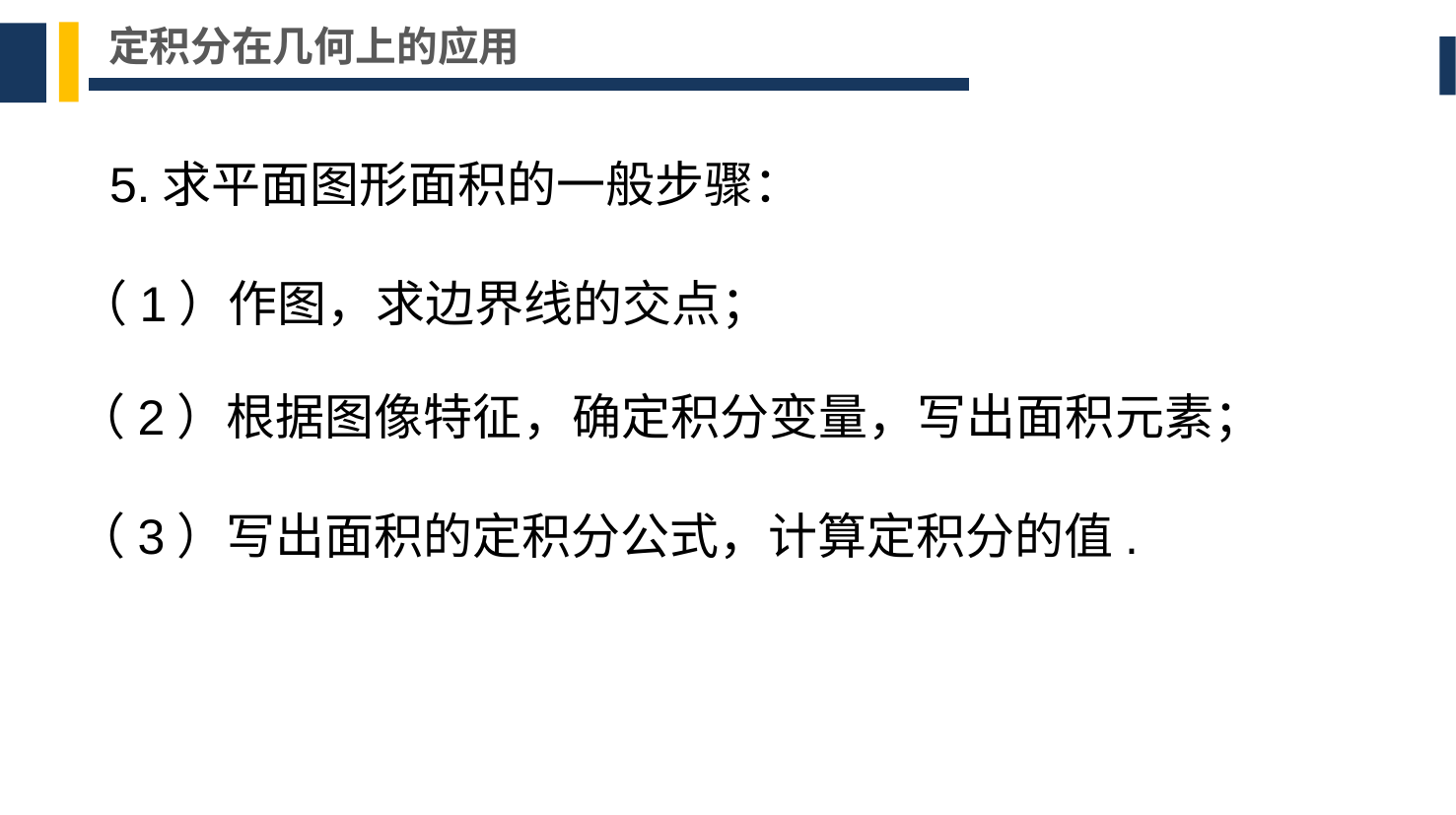

定积分在几何上的应用
5.求平面图形面积的一般步骤：
（1）作图，求边界线的交点；

（2）根据图像特征，确定积分变量，写出面积元素；
（3）写出面积的定积分公式，计算定积分的值.